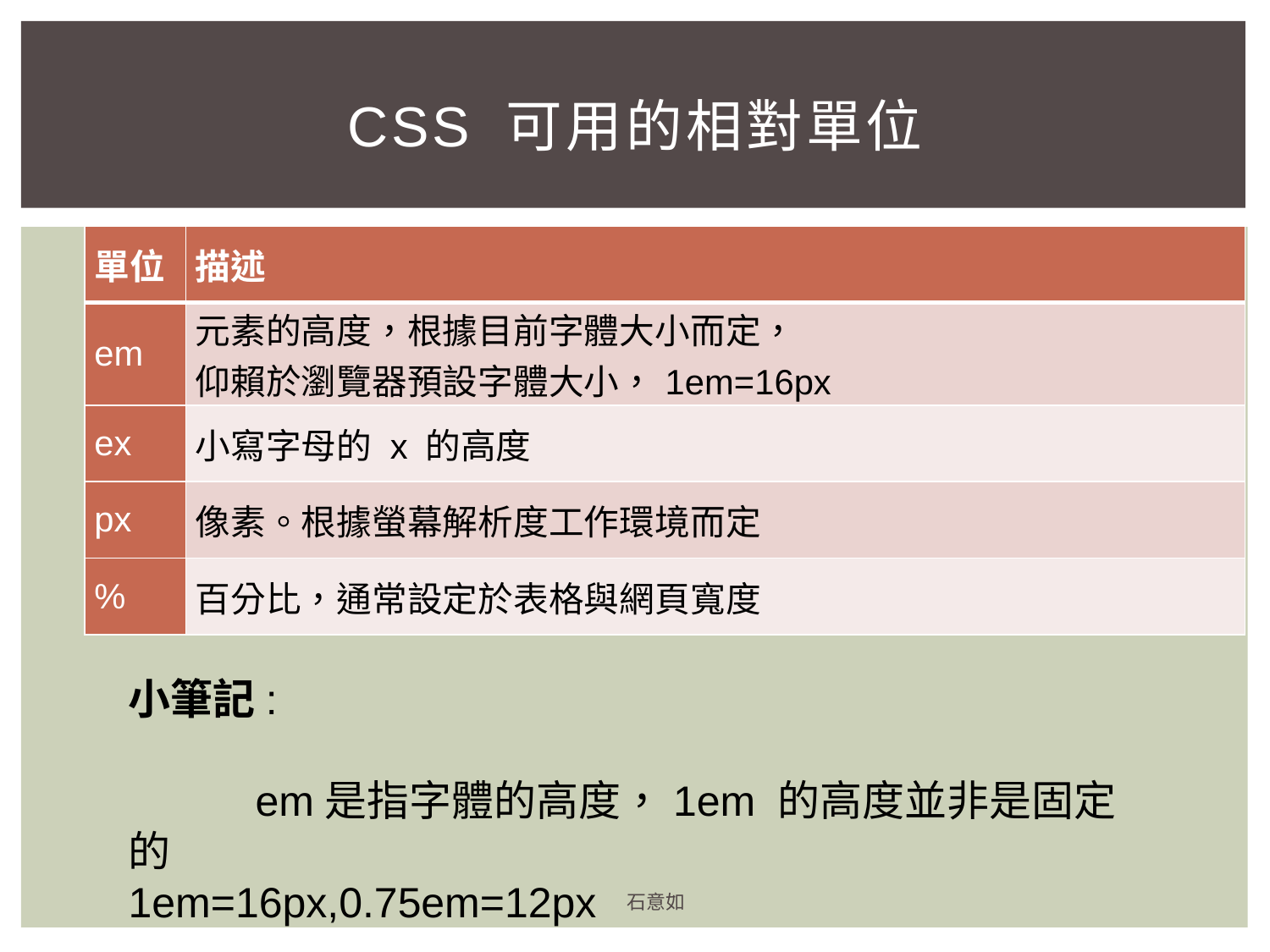

# CSS 可用的相對單位
| 單位 | 描述 |
| --- | --- |
| em | 元素的高度，根據目前字體大小而定， 仰賴於瀏覽器預設字體大小，1em=16px |
| ex | 小寫字母的 x 的高度 |
| px | 像素。根據螢幕解析度工作環境而定 |
| % | 百分比，通常設定於表格與網頁寬度 |
小筆記:

	em是指字體的高度，1em 的高度並非是固定的
1em=16px,0.75em=12px
石意如